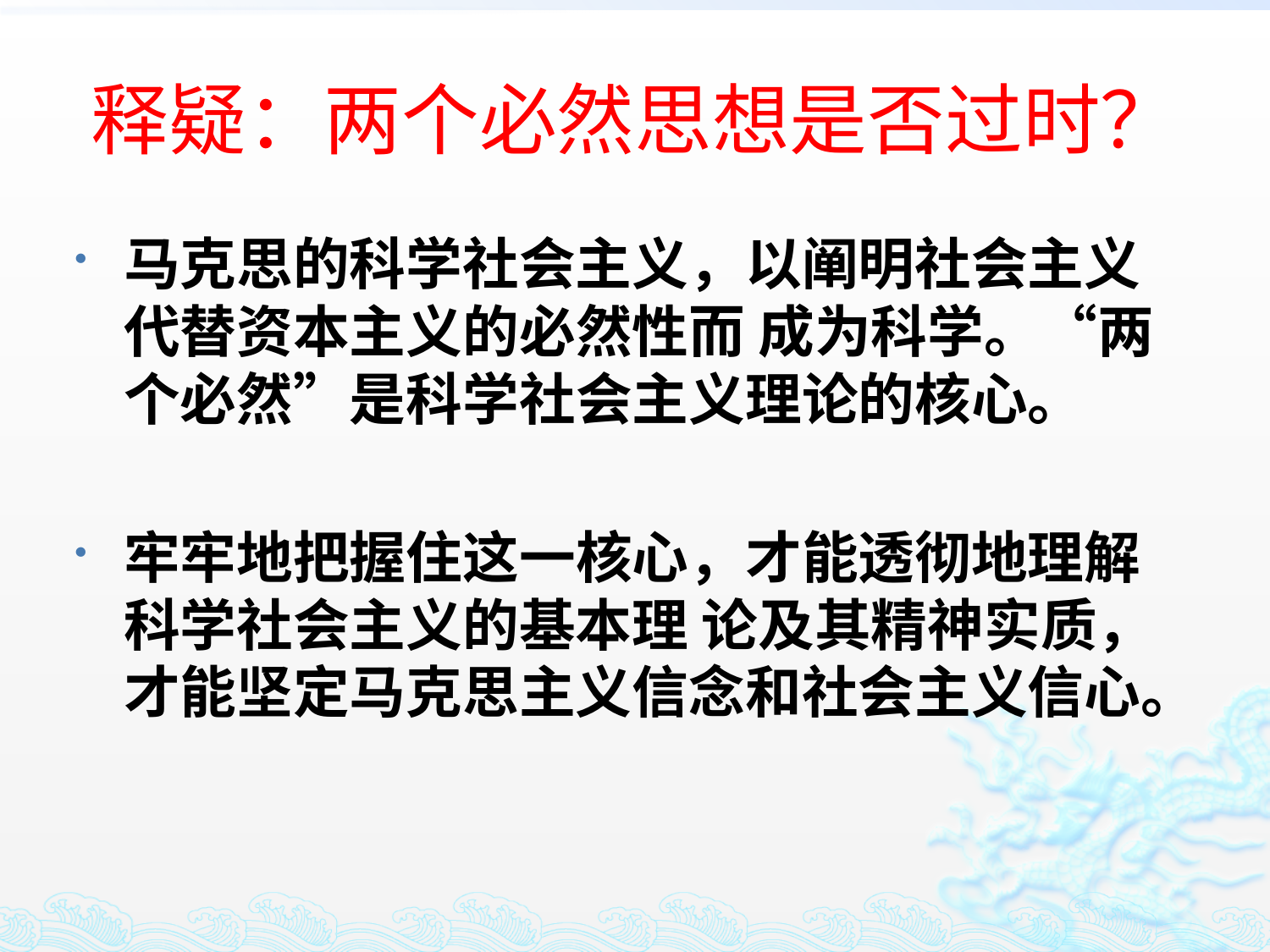

# 释疑：两个必然思想是否过时？
马克思的科学社会主义，以阐明社会主义代替资本主义的必然性而 成为科学。“两个必然”是科学社会主义理论的核心。

牢牢地把握住这一核心，才能透彻地理解科学社会主义的基本理 论及其精神实质，才能坚定马克思主义信念和社会主义信心。